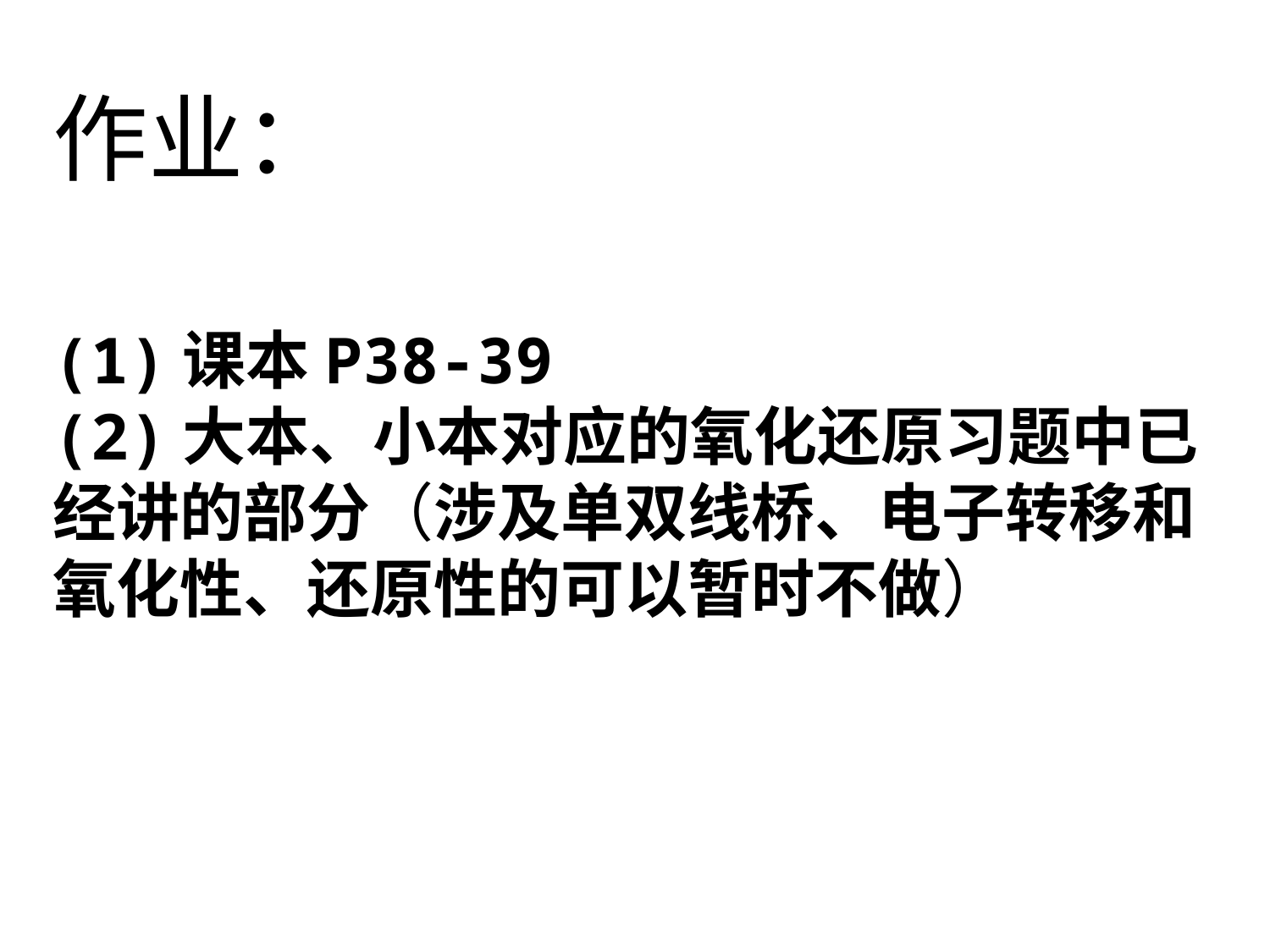

作业：

(1)课本P38-39
(2)大本、小本对应的氧化还原习题中已经讲的部分（涉及单双线桥、电子转移和氧化性、还原性的可以暂时不做）